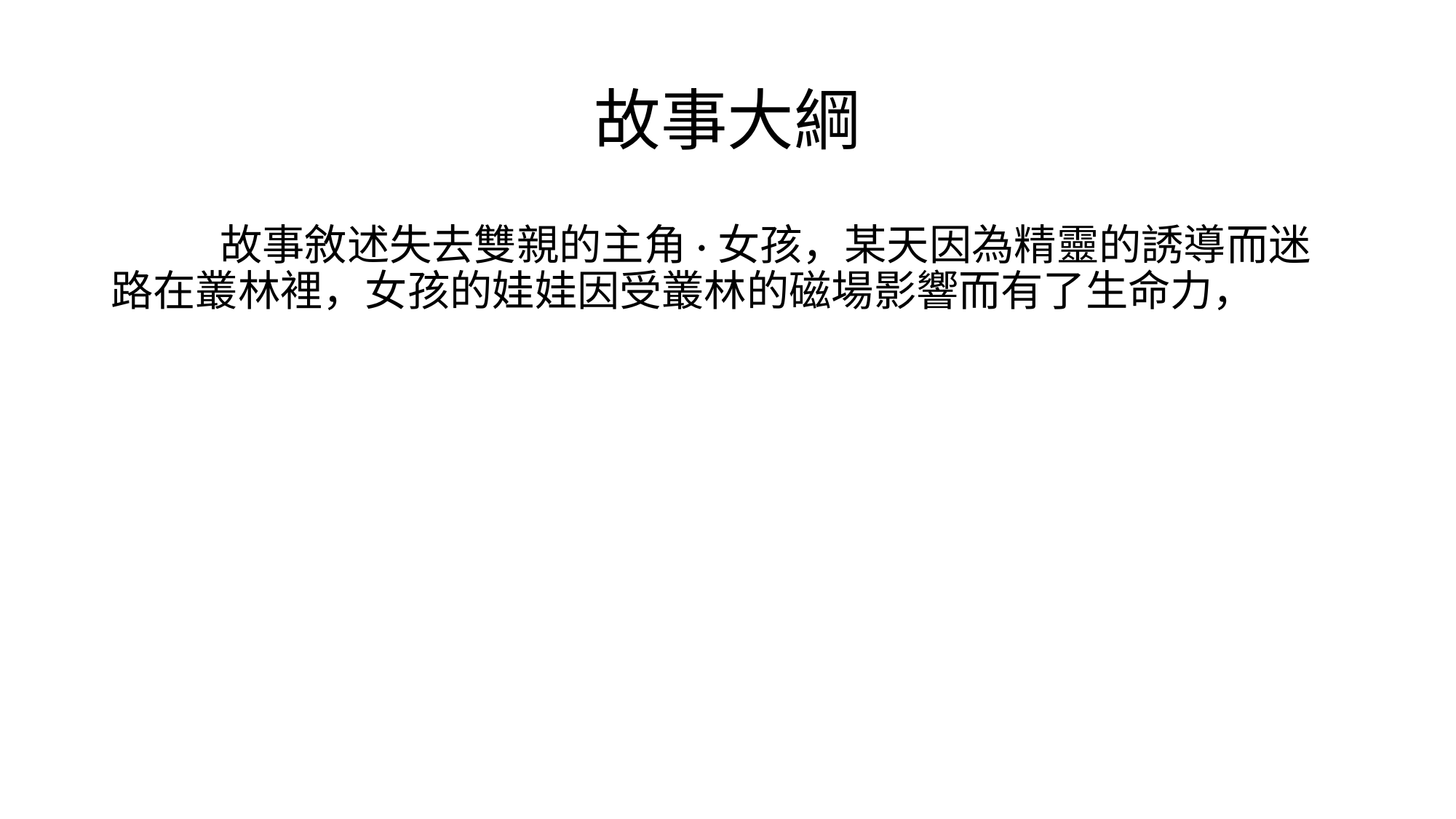

# 故事大綱
	故事敘述失去雙親的主角·女孩，某天因為精靈的誘導而迷路在叢林裡，女孩的娃娃因受叢林的磁場影響而有了生命力，